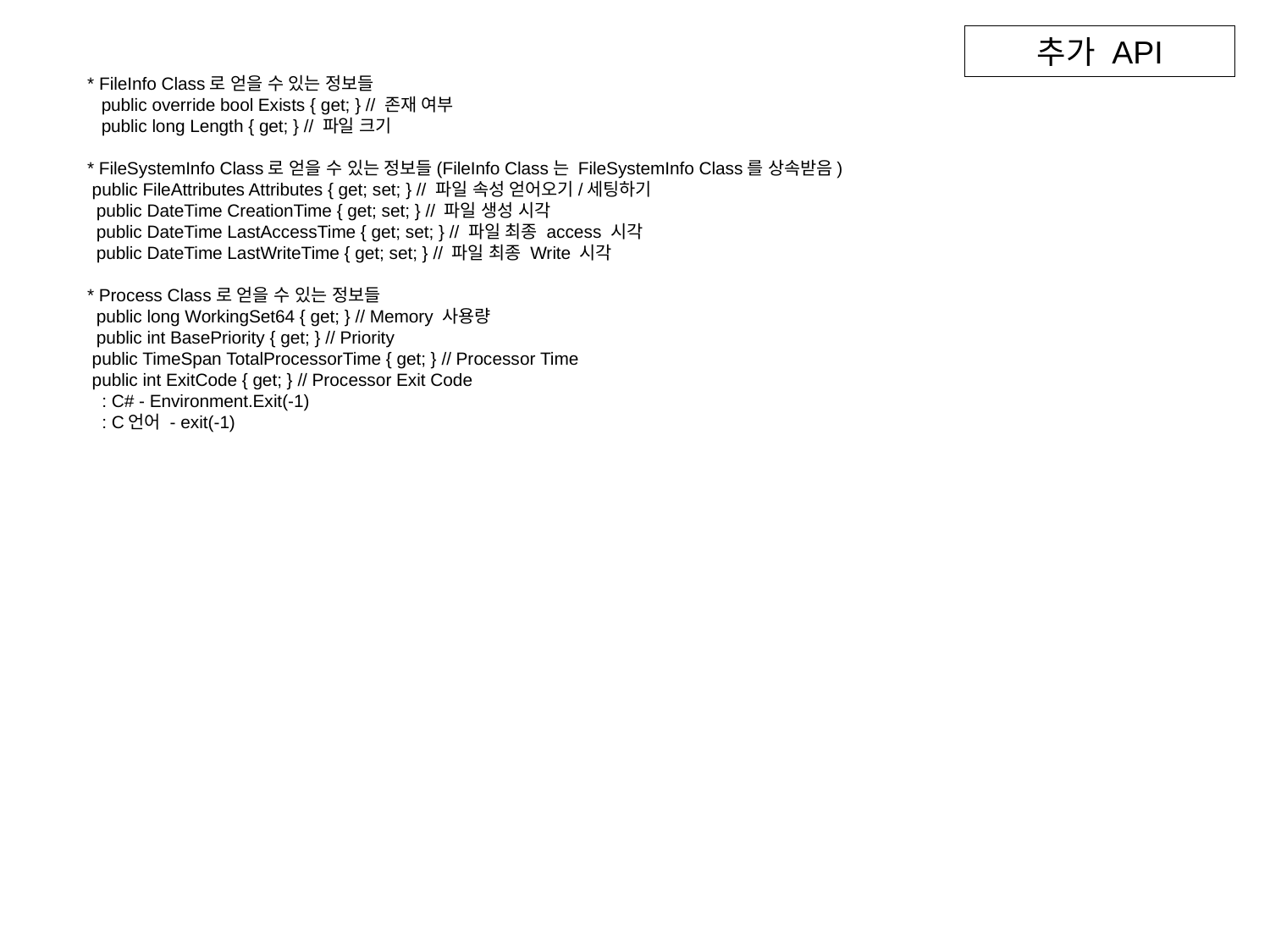

추가 API
* FileInfo Class로 얻을 수 있는 정보들
  public override bool Exists { get; } // 존재 여부
  public long Length { get; } // 파일 크기
* FileSystemInfo Class로 얻을 수 있는 정보들(FileInfo Class는 FileSystemInfo Class를 상속받음)
 public FileAttributes Attributes { get; set; } // 파일 속성 얻어오기/세팅하기
 public DateTime CreationTime { get; set; } // 파일 생성 시각
 public DateTime LastAccessTime { get; set; } // 파일 최종 access 시각
 public DateTime LastWriteTime { get; set; } // 파일 최종 Write 시각
* Process Class로 얻을 수 있는 정보들
 public long WorkingSet64 { get; } // Memory 사용량
 public int BasePriority { get; } // Priority
 public TimeSpan TotalProcessorTime { get; } // Processor Time
 public int ExitCode { get; } // Processor Exit Code
   : C# - Environment.Exit(-1)
   : C언어 - exit(-1)